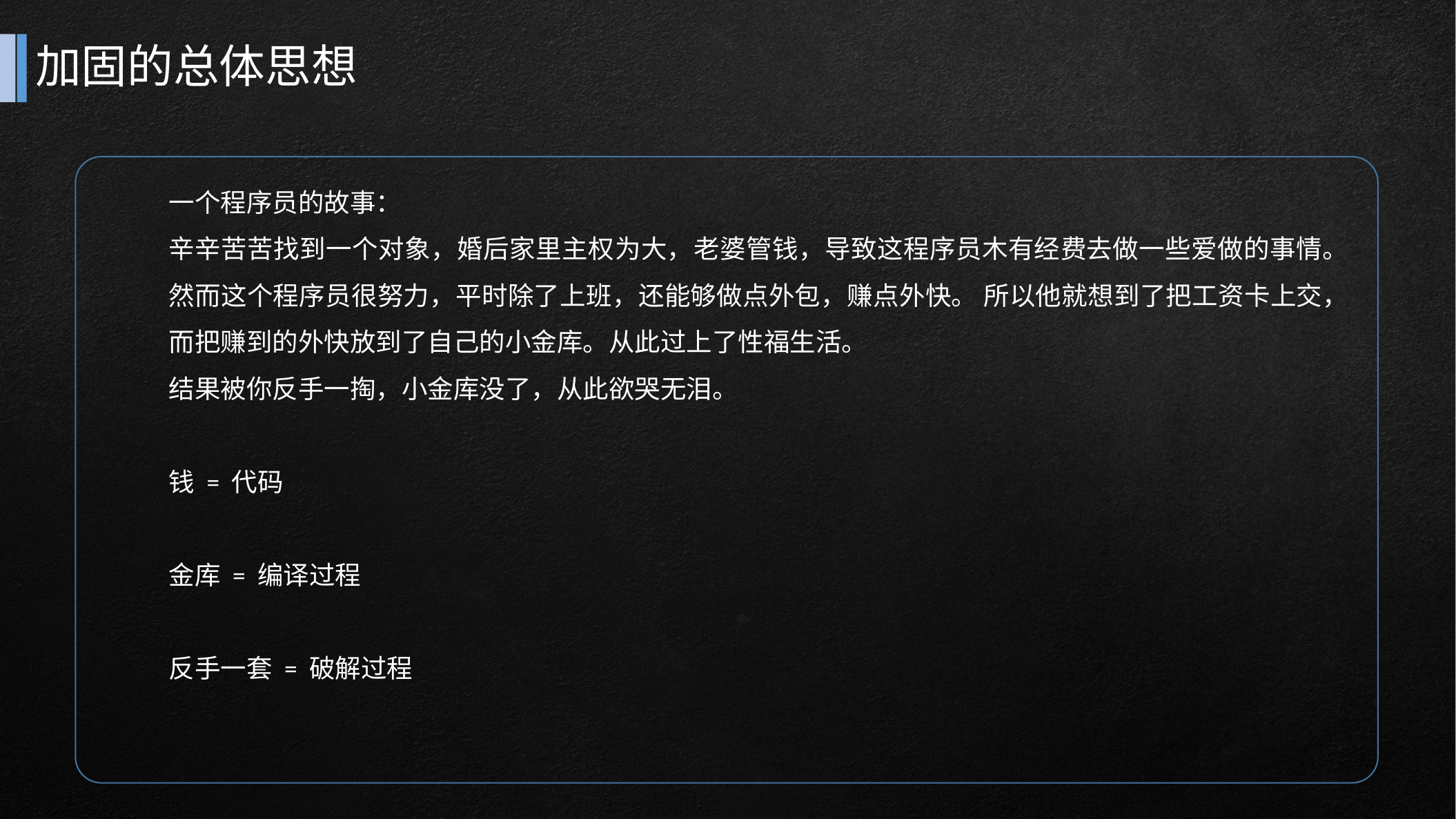

# 加固的总体思想

一个程序员的故事：
辛辛苦苦找到一个对象，婚后家里主权为大，老婆管钱，导致这程序员木有经费去做一些爱做的事情。然而这个程序员很努力，平时除了上班，还能够做点外包，赚点外快。 所以他就想到了把工资卡上交，而把赚到的外快放到了自己的小金库。从此过上了性福生活。
结果被你反手一掏，小金库没了，从此欲哭无泪。

钱 = 代码

金库 = 编译过程

反手一套 = 破解过程